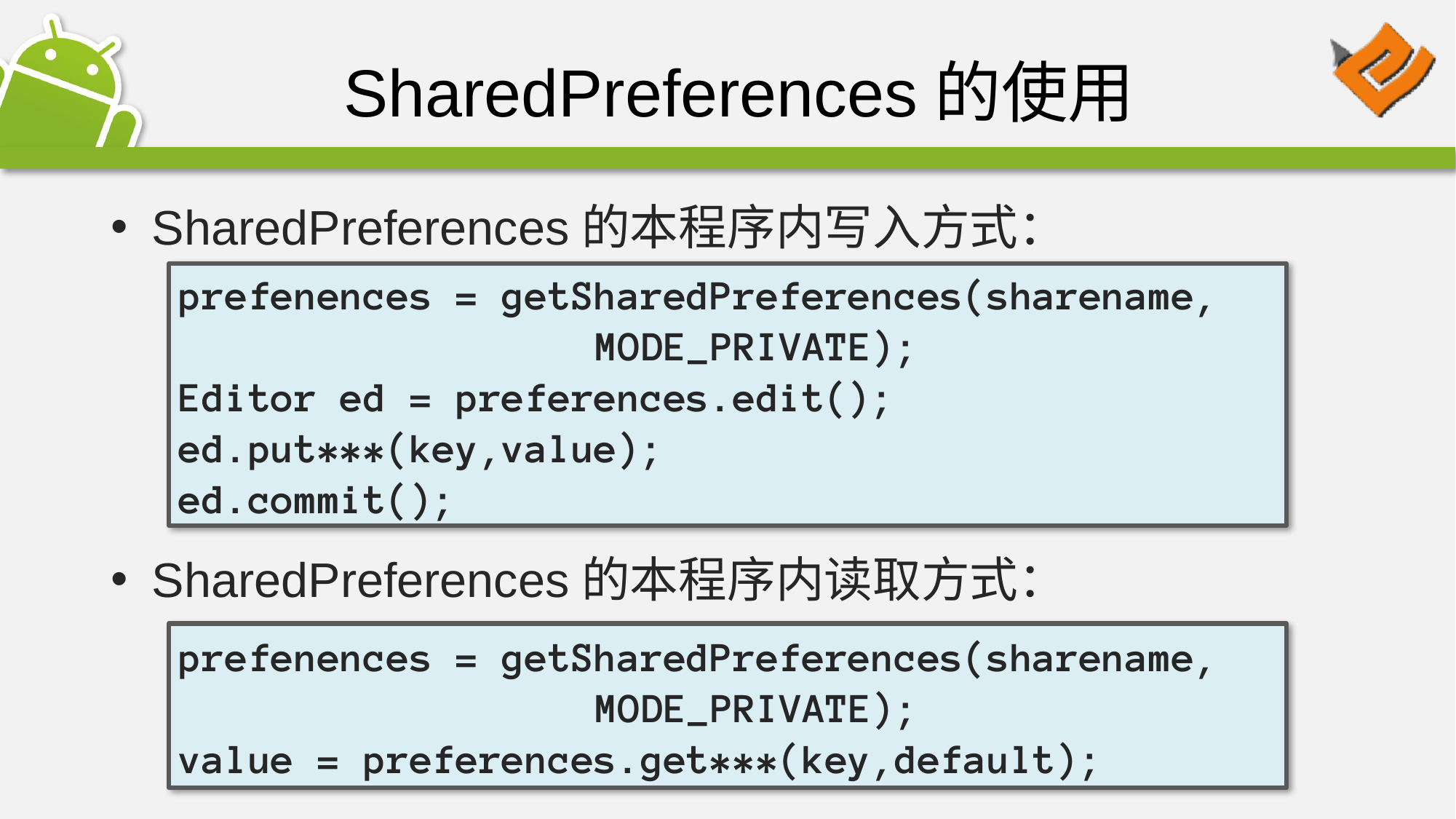

# SharedPreferences的使用
SharedPreferences的本程序内写入方式：
prefenences = getSharedPreferences(sharename,
                  MODE_PRIVATE);
Editor ed = preferences.edit();
ed.put***(key,value);
ed.commit();
SharedPreferences的本程序内读取方式：
prefenences = getSharedPreferences(sharename,
                  MODE_PRIVATE);
value = preferences.get***(key,default);